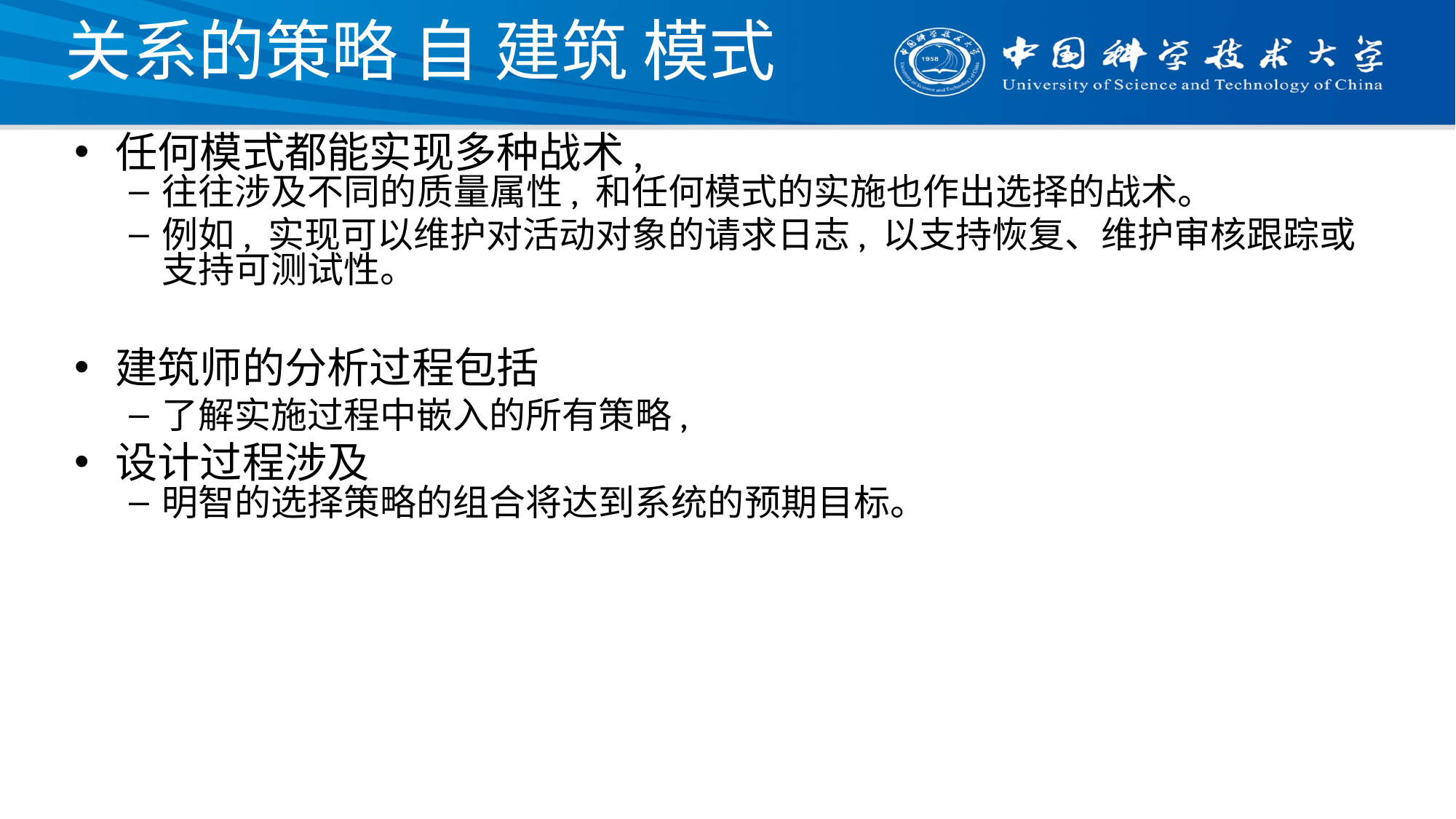

# 关系的策略 自 建筑 模式
任何模式都能实现多种战术,
往往涉及不同的质量属性, 和任何模式的实施也作出选择的战术。
例如, 实现可以维护对活动对象的请求日志, 以支持恢复、维护审核跟踪或支持可测试性。

建筑师的分析过程包括
了解实施过程中嵌入的所有策略,
设计过程涉及
明智的选择策略的组合将达到系统的预期目标。